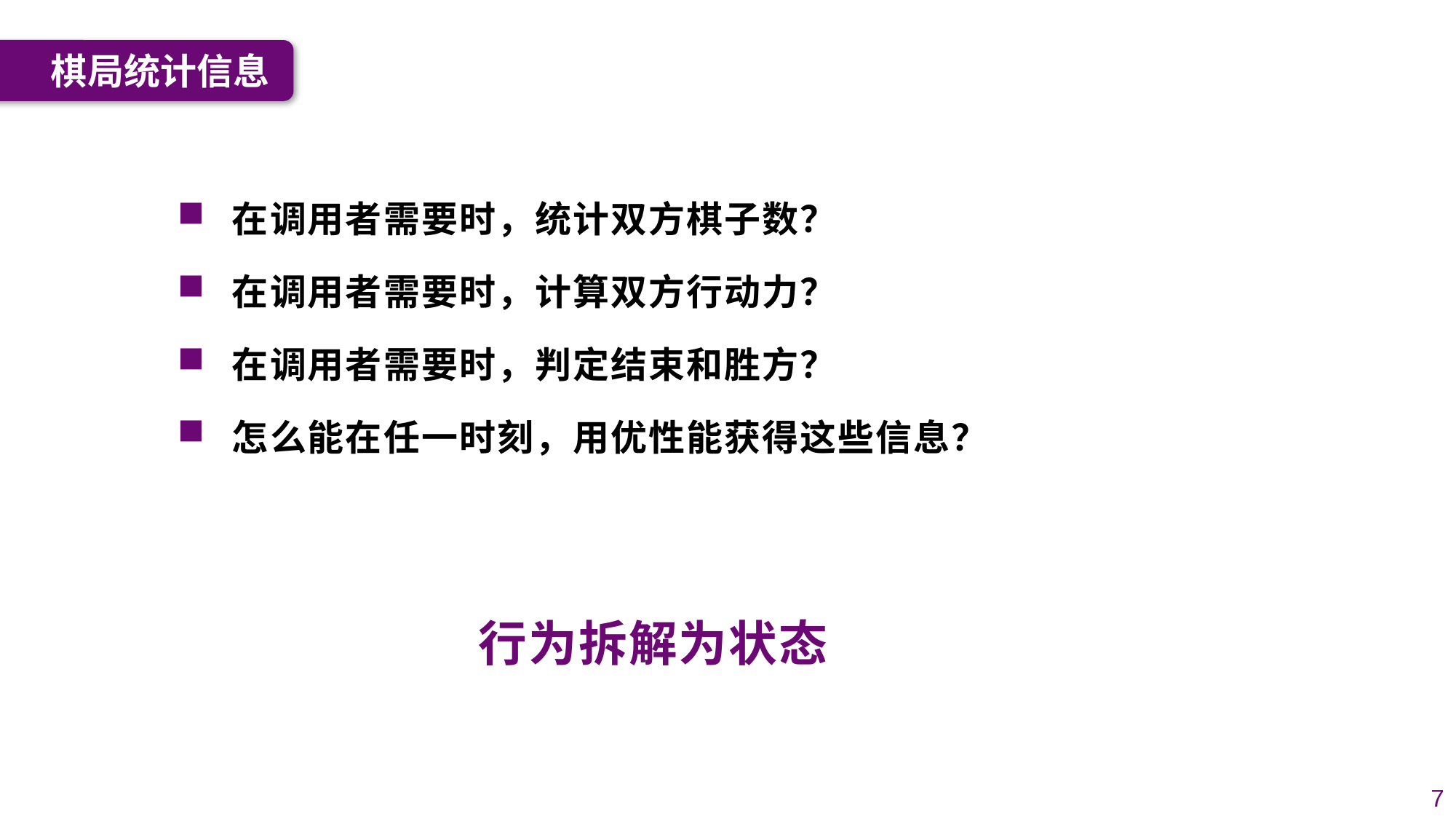

棋局统计信息
在调用者需要时，统计双方棋子数？
在调用者需要时，计算双方行动力？
在调用者需要时，判定结束和胜方？
怎么能在任一时刻，用优性能获得这些信息？
行为拆解为状态
7